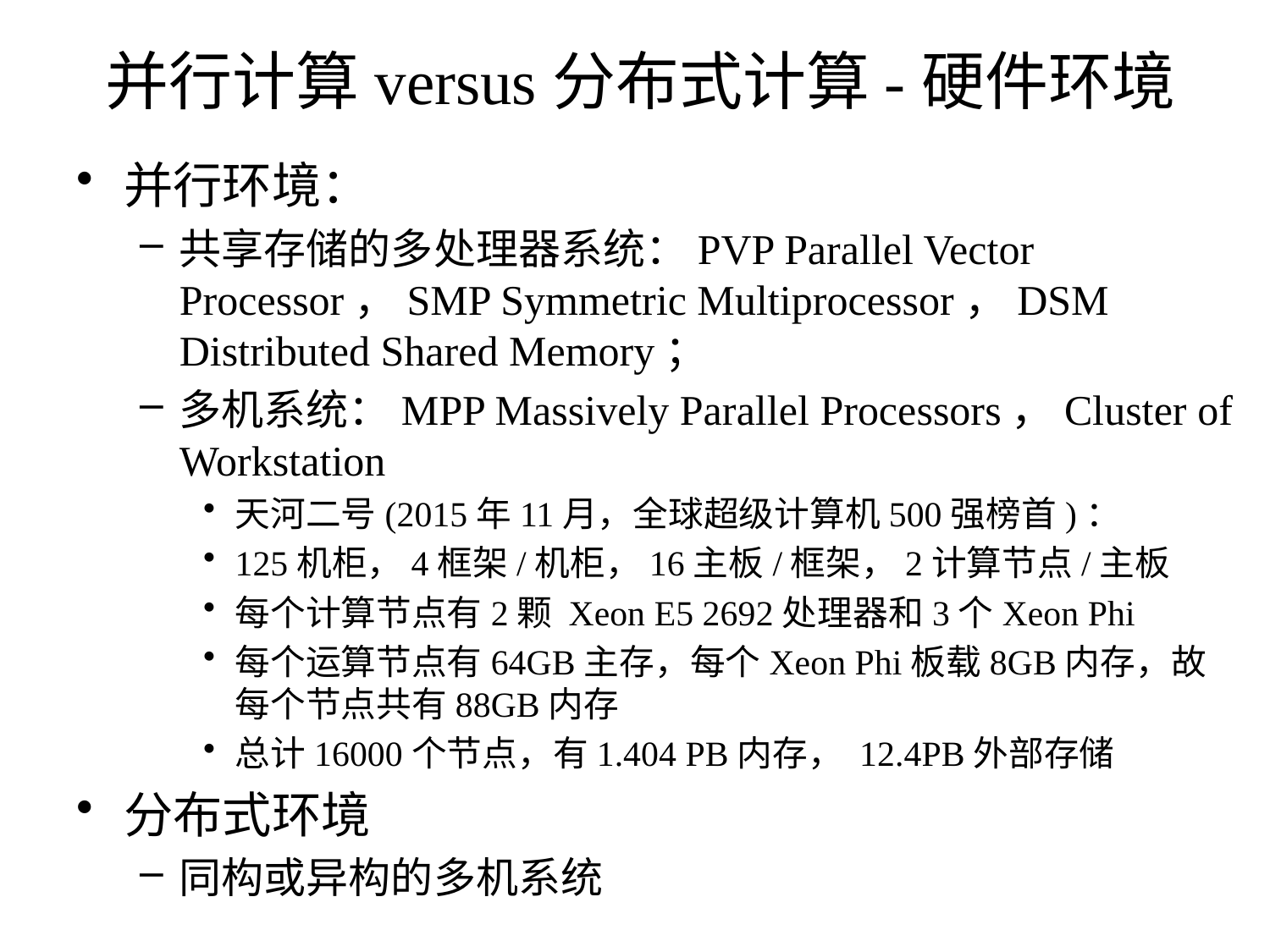

# 并行计算versus分布式计算-硬件环境
并行环境：
共享存储的多处理器系统：PVP Parallel Vector Processor，SMP Symmetric Multiprocessor，DSM Distributed Shared Memory；
多机系统：MPP Massively Parallel Processors，Cluster of Workstation
天河二号(2015年11月，全球超级计算机500强榜首)：
125机柜，4框架/机柜，16主板/框架，2计算节点/主板
每个计算节点有2颗 Xeon E5 2692处理器和3个Xeon Phi
每个运算节点有64GB主存，每个Xeon Phi板载8GB内存，故每个节点共有88GB内存
总计16000个节点，有1.404 PB内存， 12.4PB外部存储
分布式环境
同构或异构的多机系统